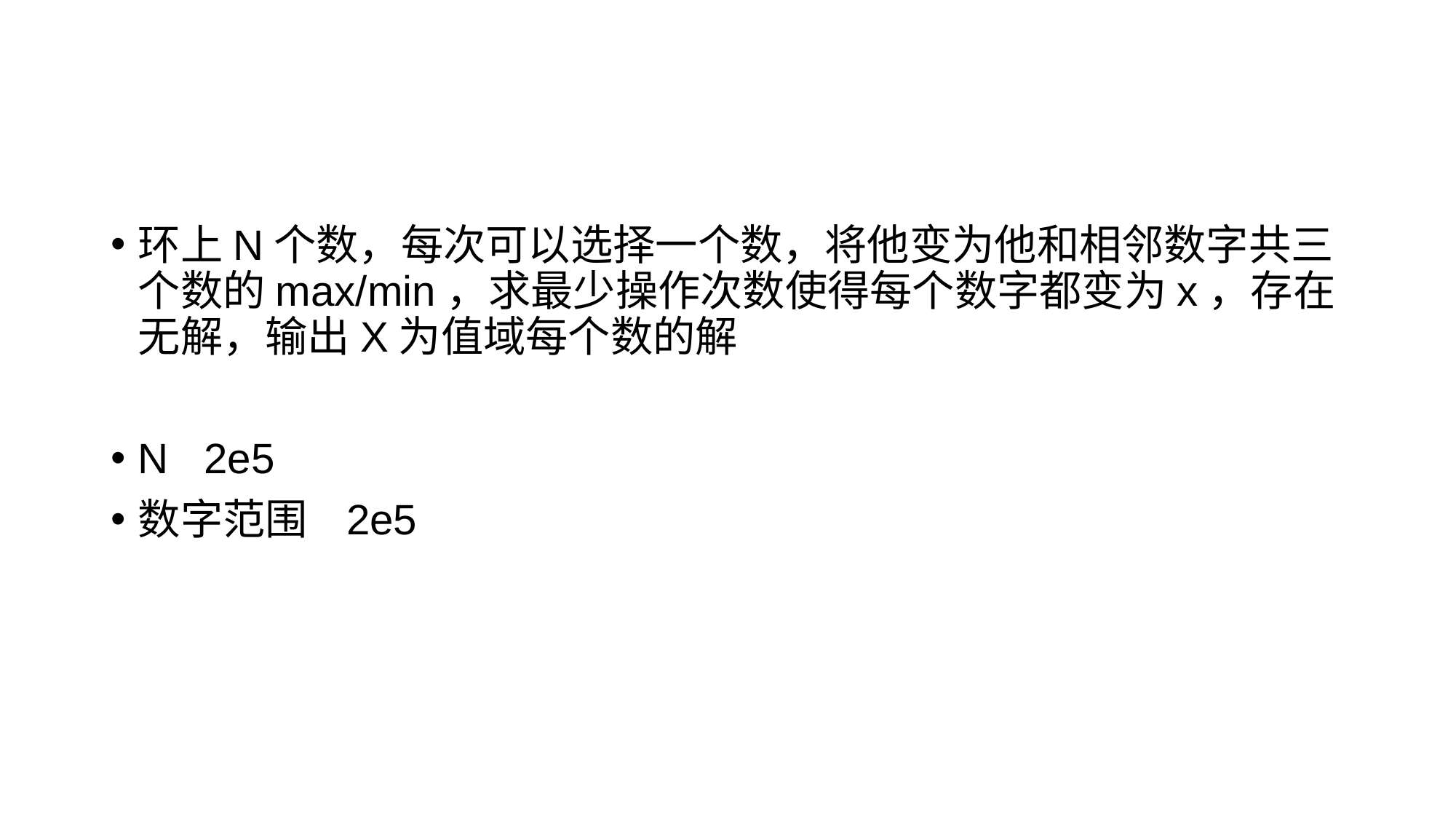

环上N个数，每次可以选择一个数，将他变为他和相邻数字共三个数的max/min，求最少操作次数使得每个数字都变为x，存在无解，输出X为值域每个数的解

N   2e5
数字范围   2e5